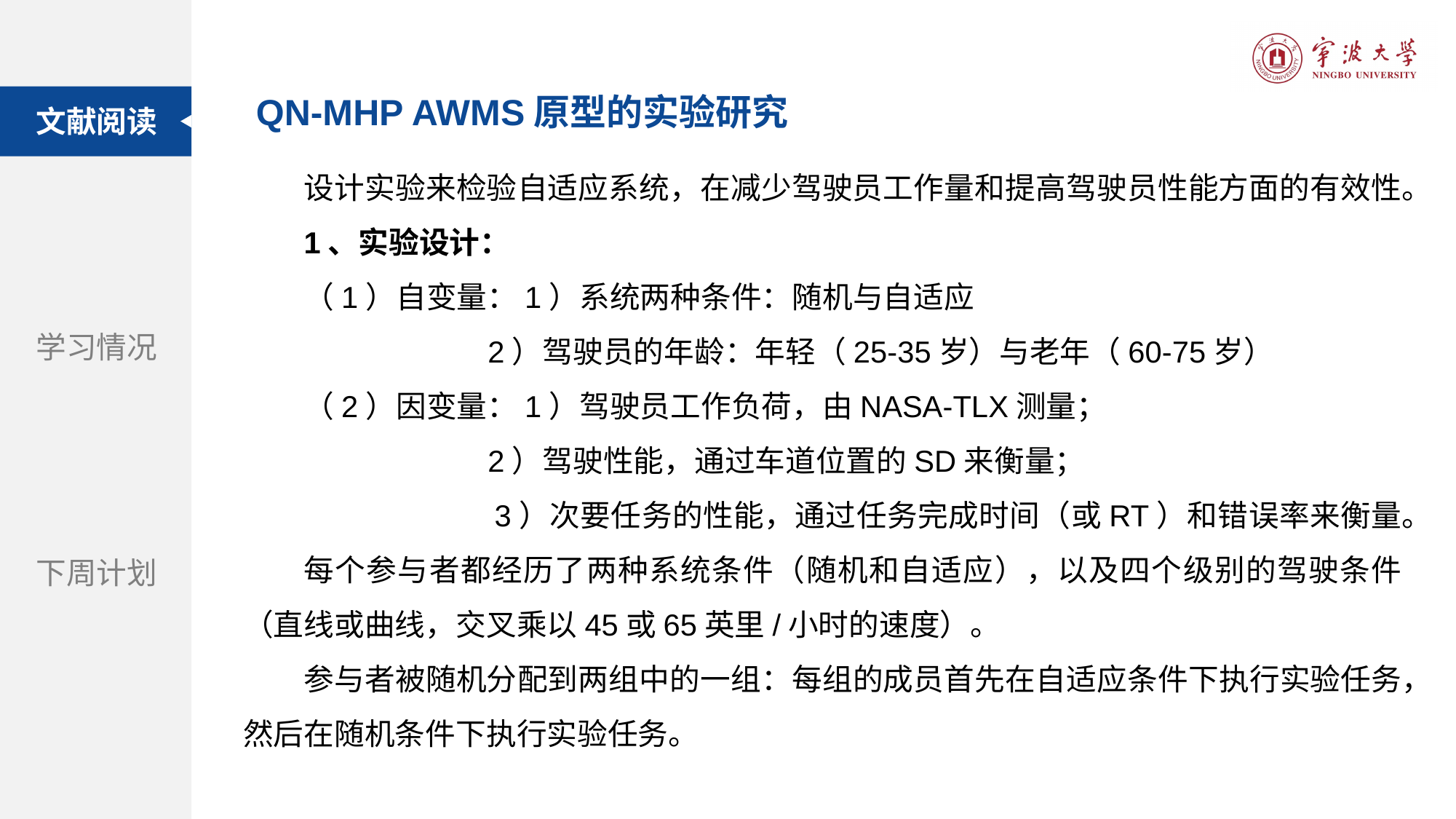

QN-MHP AWMS原型的实验研究

文献阅读
设计实验来检验自适应系统，在减少驾驶员工作量和提高驾驶员性能方面的有效性。
1、实验设计：
（1）自变量：1）系统两种条件：随机与自适应
                      2）驾驶员的年龄：年轻（25-35岁）与老年（60-75岁）
（2）因变量：1）驾驶员工作负荷，由NASA-TLX测量；
                      2）驾驶性能，通过车道位置的SD来衡量；
                      3）次要任务的性能，通过任务完成时间（或RT）和错误率来衡量。
每个参与者都经历了两种系统条件（随机和自适应），以及四个级别的驾驶条件（直线或曲线，交叉乘以45或65英里/小时的速度）。
参与者被随机分配到两组中的一组：每组的成员首先在自适应条件下执行实验任务，然后在随机条件下执行实验任务。
题目：自动驾驶汽车和街道设计：使用虚拟现实实验探索中央分隔带在提高行人过街安全性方面的作用
学习情况
期刊：Accident Analysis and Prevention
下周计划